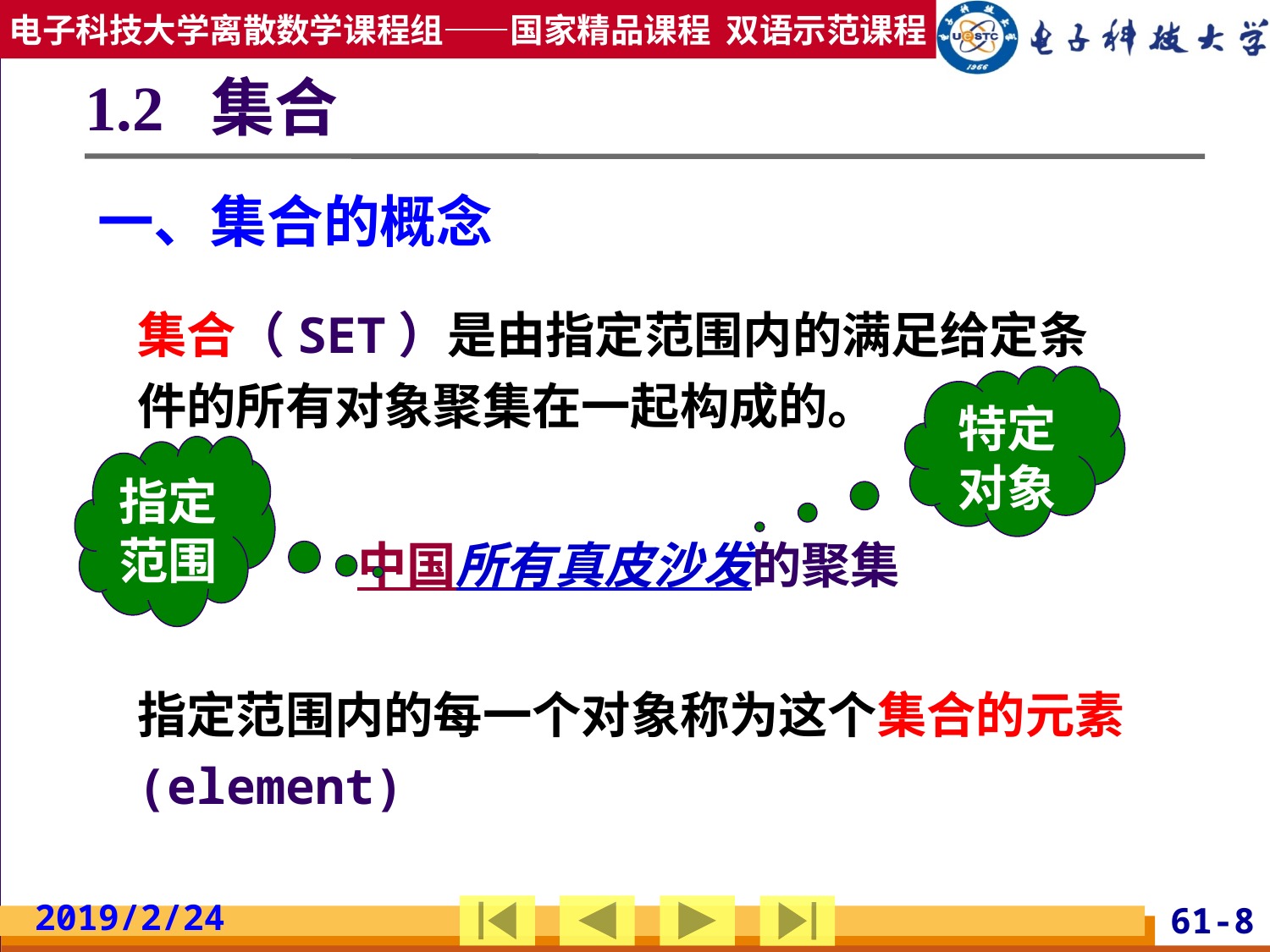

# 1.2  集合
一、集合的概念
集合（SET）是由指定范围内的满足给定条件的所有对象聚集在一起构成的。
特定对象
指定范围
中国所有真皮沙发的聚集
指定范围内的每一个对象称为这个集合的元素(element)
2019/2/24